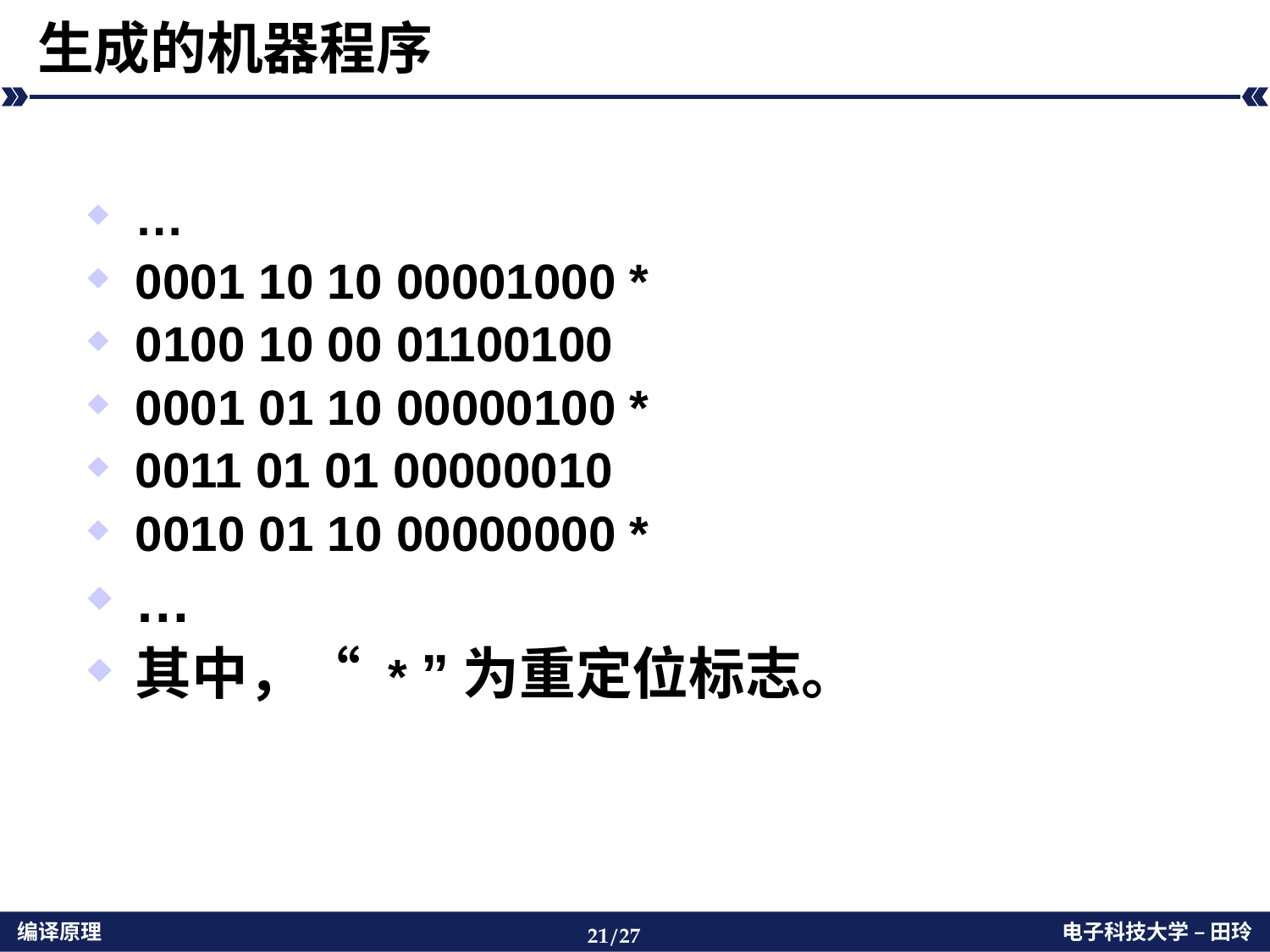

# 生成的机器程序

…
0001 10 10 00001000 *
0100 10 00 01100100
0001 01 10 00000100 *
0011 01 01 00000010
0010 01 10 00000000 *
…
其中，“ * ”为重定位标志。